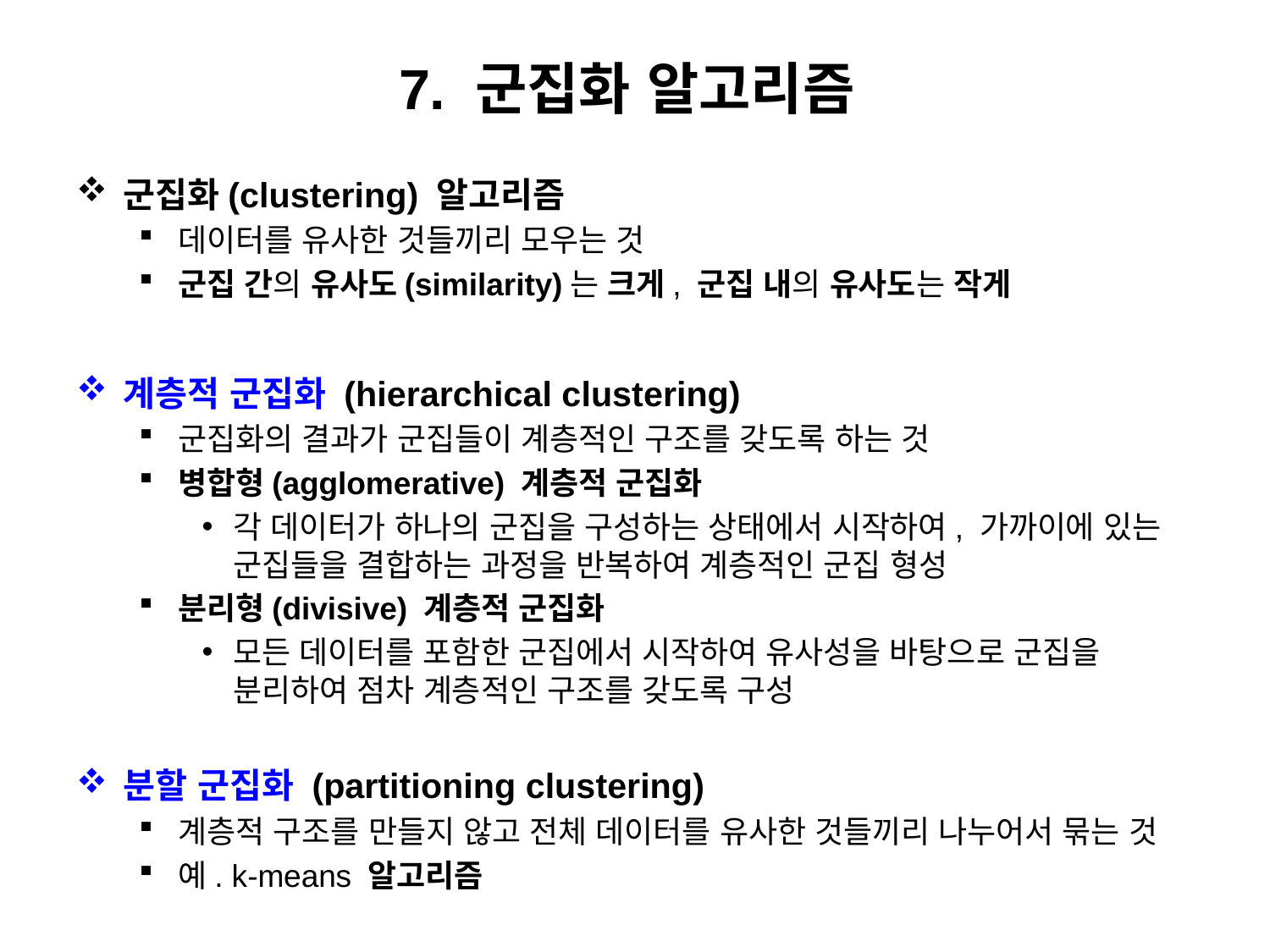

# 7. 군집화 알고리즘
군집화(clustering) 알고리즘
데이터를 유사한 것들끼리 모우는 것
군집 간의 유사도(similarity)는 크게, 군집 내의 유사도는 작게

계층적 군집화 (hierarchical clustering)
군집화의 결과가 군집들이 계층적인 구조를 갖도록 하는 것
병합형(agglomerative) 계층적 군집화
각 데이터가 하나의 군집을 구성하는 상태에서 시작하여, 가까이에 있는 군집들을 결합하는 과정을 반복하여 계층적인 군집 형성
분리형(divisive) 계층적 군집화
모든 데이터를 포함한 군집에서 시작하여 유사성을 바탕으로 군집을 분리하여 점차 계층적인 구조를 갖도록 구성

분할 군집화 (partitioning clustering)
계층적 구조를 만들지 않고 전체 데이터를 유사한 것들끼리 나누어서 묶는 것
예. k-means 알고리즘